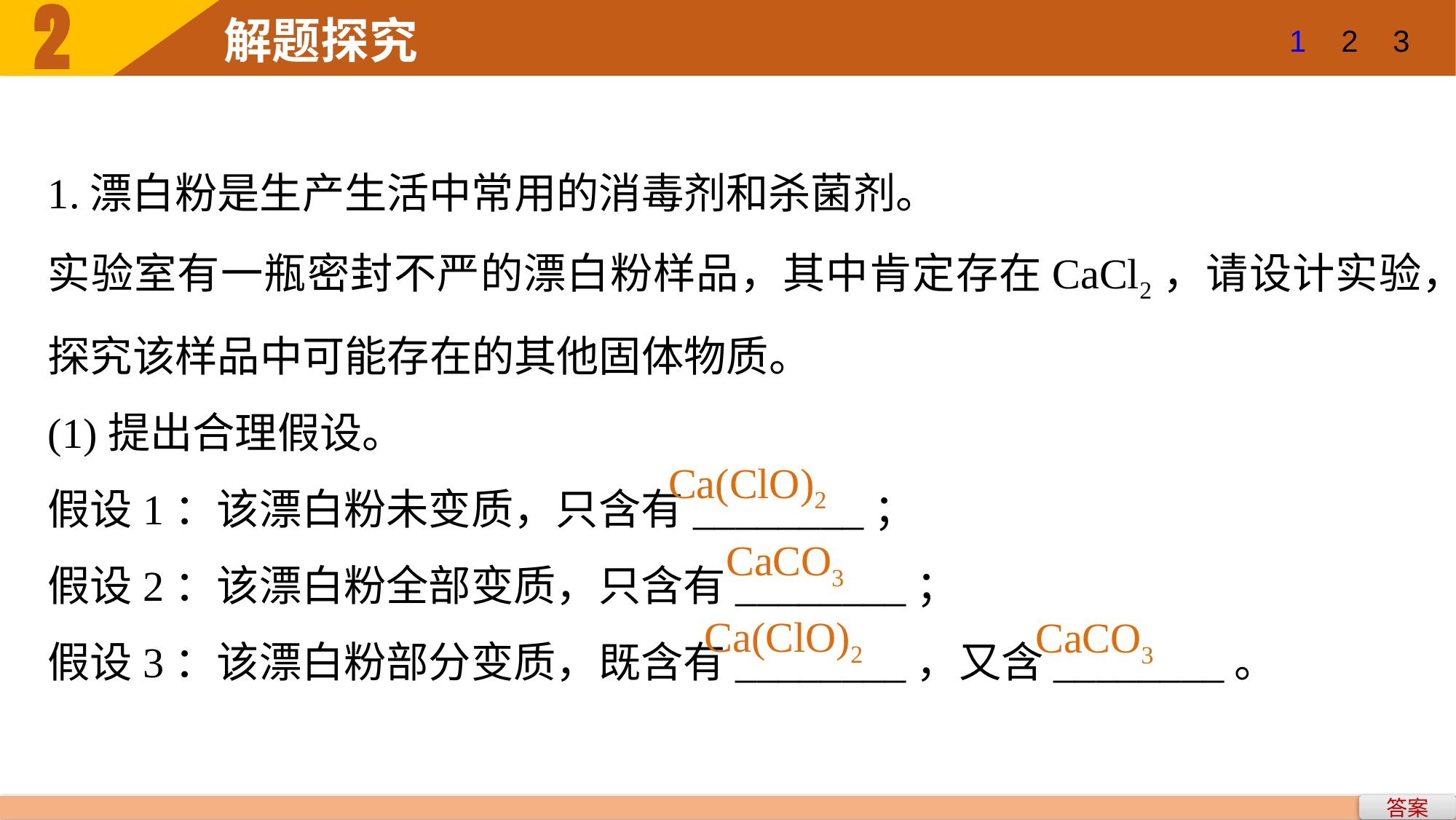

2

解题探究
1
2
3
1.漂白粉是生产生活中常用的消毒剂和杀菌剂。
实验室有一瓶密封不严的漂白粉样品，其中肯定存在CaCl2，请设计实验，探究该样品中可能存在的其他固体物质。
(1)提出合理假设。
假设1：该漂白粉未变质，只含有________；
假设2：该漂白粉全部变质，只含有________；
假设3：该漂白粉部分变质，既含有________，又含________。
Ca(ClO)2
CaCO3
Ca(ClO)2
CaCO3
答案